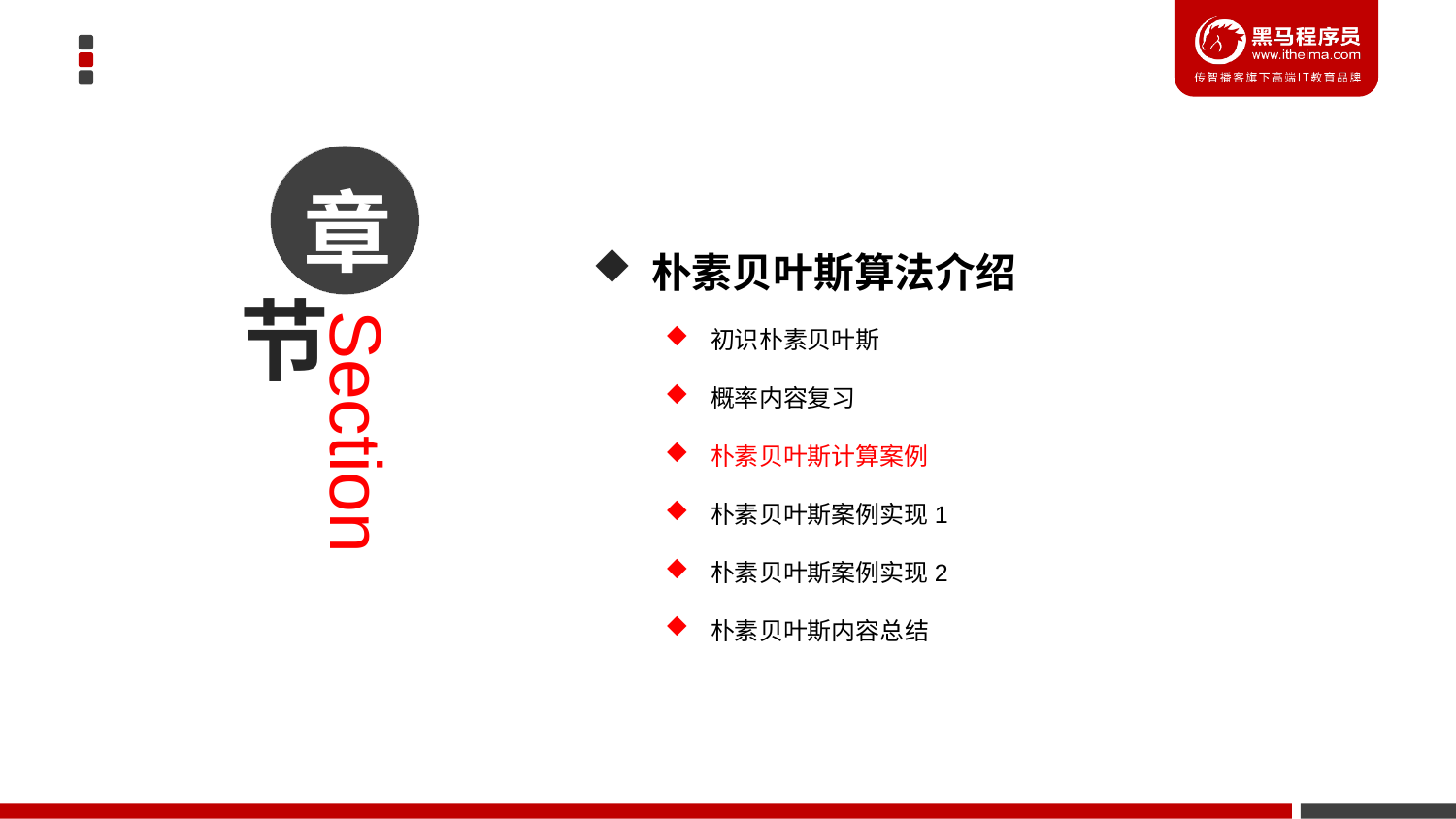

章
 朴素贝叶斯算法介绍
初识朴素贝叶斯
概率内容复习
朴素贝叶斯计算案例
朴素贝叶斯案例实现1
朴素贝叶斯案例实现2
朴素贝叶斯内容总结
节
Section